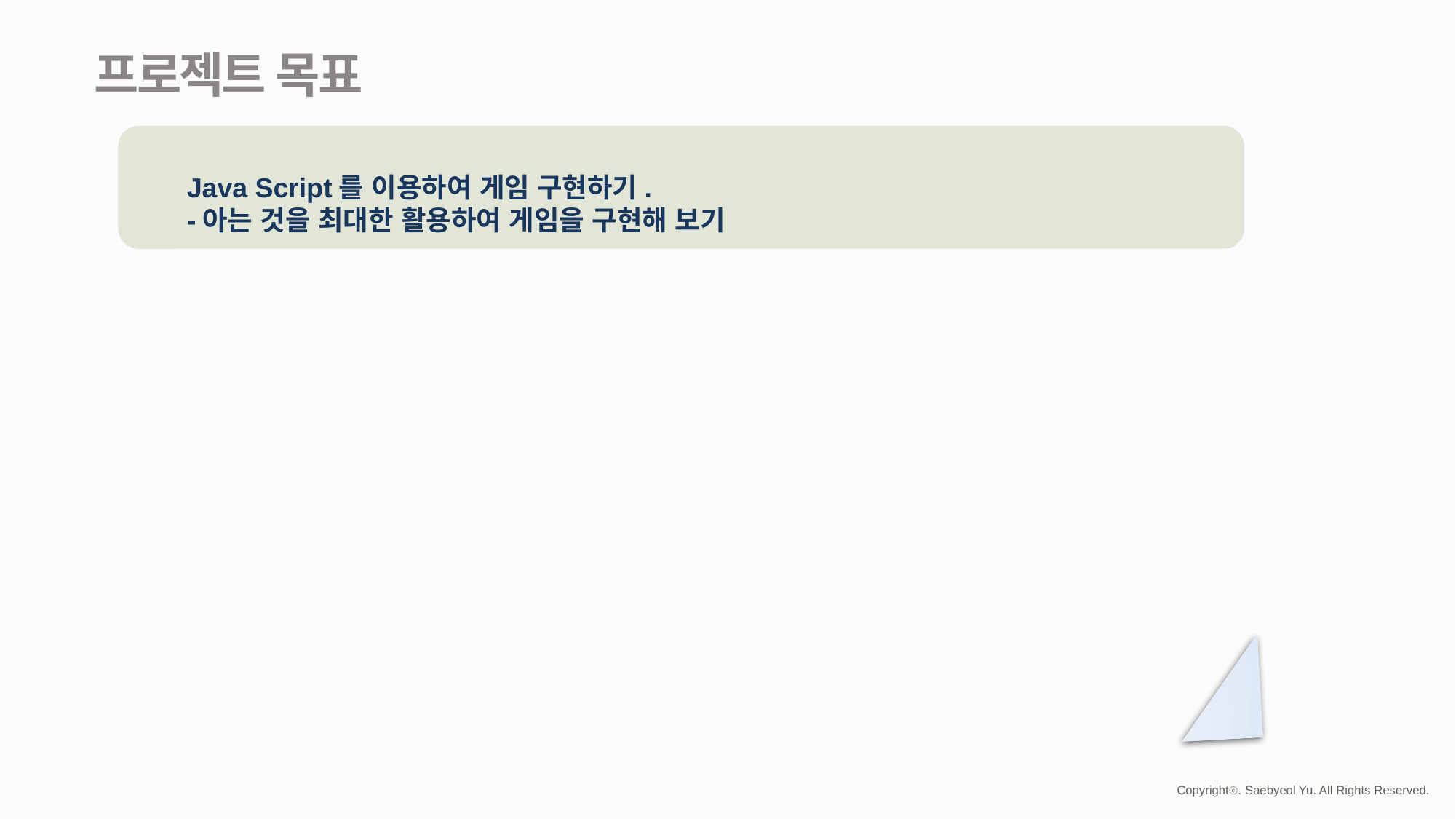

프로젝트 목표

Java Script를 이용하여 게임 구현하기.
-아는 것을 최대한 활용하여 게임을 구현해 보기